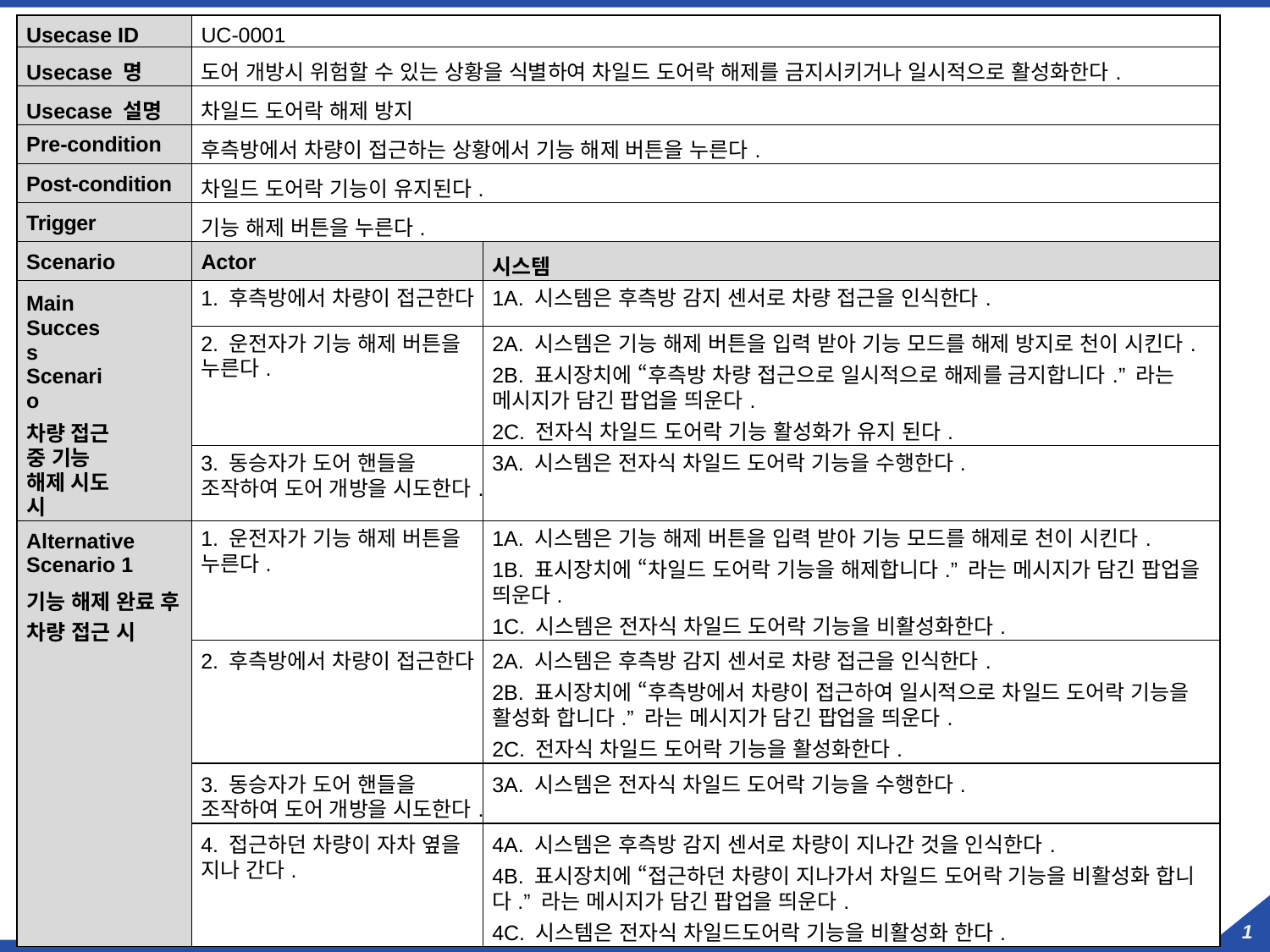

| Usecase ID | UC-0001 |  |
| --- | --- | --- |
| Usecase 명 | 도어 개방시 위험할 수 있는 상황을 식별하여 차일드 도어락 해제를 금지시키거나 일시적으로 활성화한다. |  |
| Usecase 설명 | 차일드 도어락 해제 방지 |  |
| Pre-condition | 후측방에서 차량이 접근하는 상황에서 기능 해제 버튼을 누른다. |  |
| Post-condition | 차일드 도어락 기능이 유지된다. |  |
| Trigger | 기능 해제 버튼을 누른다. |  |
| Scenario | Actor | 시스템 |
| Main Success Scenario 차량 접근 중 기능 해제 시도 시 | 1. 후측방에서 차량이 접근한다. | 1A. 시스템은 후측방 감지 센서로 차량 접근을 인식한다. |
|  | 2. 운전자가 기능 해제 버튼을 누른다. | 2A. 시스템은 기능 해제 버튼을 입력 받아 기능 모드를 해제 방지로 천이 시킨다. 2B. 표시장치에 “후측방 차량 접근으로 일시적으로 해제를 금지합니다.” 라는 메시지가 담긴 팝업을 띄운다. 2C. 전자식 차일드 도어락 기능 활성화가 유지 된다. |
|  | 3. 동승자가 도어 핸들을 조작하여 도어 개방을 시도한다. | 3A. 시스템은 전자식 차일드 도어락 기능을 수행한다. |
| Alternative Scenario 1 기능 해제 완료 후 차량 접근 시 | 1. 운전자가 기능 해제 버튼을 누른다. | 1A. 시스템은 기능 해제 버튼을 입력 받아 기능 모드를 해제로 천이 시킨다. 1B. 표시장치에 “차일드 도어락 기능을 해제합니다.” 라는 메시지가 담긴 팝업을 띄운다. 1C. 시스템은 전자식 차일드 도어락 기능을 비활성화한다. |
|  | 2. 후측방에서 차량이 접근한다. | 2A. 시스템은 후측방 감지 센서로 차량 접근을 인식한다. 2B. 표시장치에 “후측방에서 차량이 접근하여 일시적으로 차일드 도어락 기능을 활성화 합니다.” 라는 메시지가 담긴 팝업을 띄운다. 2C. 전자식 차일드 도어락 기능을 활성화한다. |
|  | 3. 동승자가 도어 핸들을 조작하여 도어 개방을 시도한다. | 3A. 시스템은 전자식 차일드 도어락 기능을 수행한다. |
|  | 4. 접근하던 차량이 자차 옆을 지나 간다. | 4A. 시스템은 후측방 감지 센서로 차량이 지나간 것을 인식한다. 4B. 표시장치에 “접근하던 차량이 지나가서 차일드 도어락 기능을 비활성화 합니다.” 라는 메시지가 담긴 팝업을 띄운다. 4C. 시스템은 전자식 차일드도어락 기능을 비활성화 한다. |
# Usecase 양식

차일드 도어락 활성화
운전자
기능 버튼
차일드 도어락 해제
후방 접근 차량
후측빙 감지 센서
차일드 도어락 해제 방지